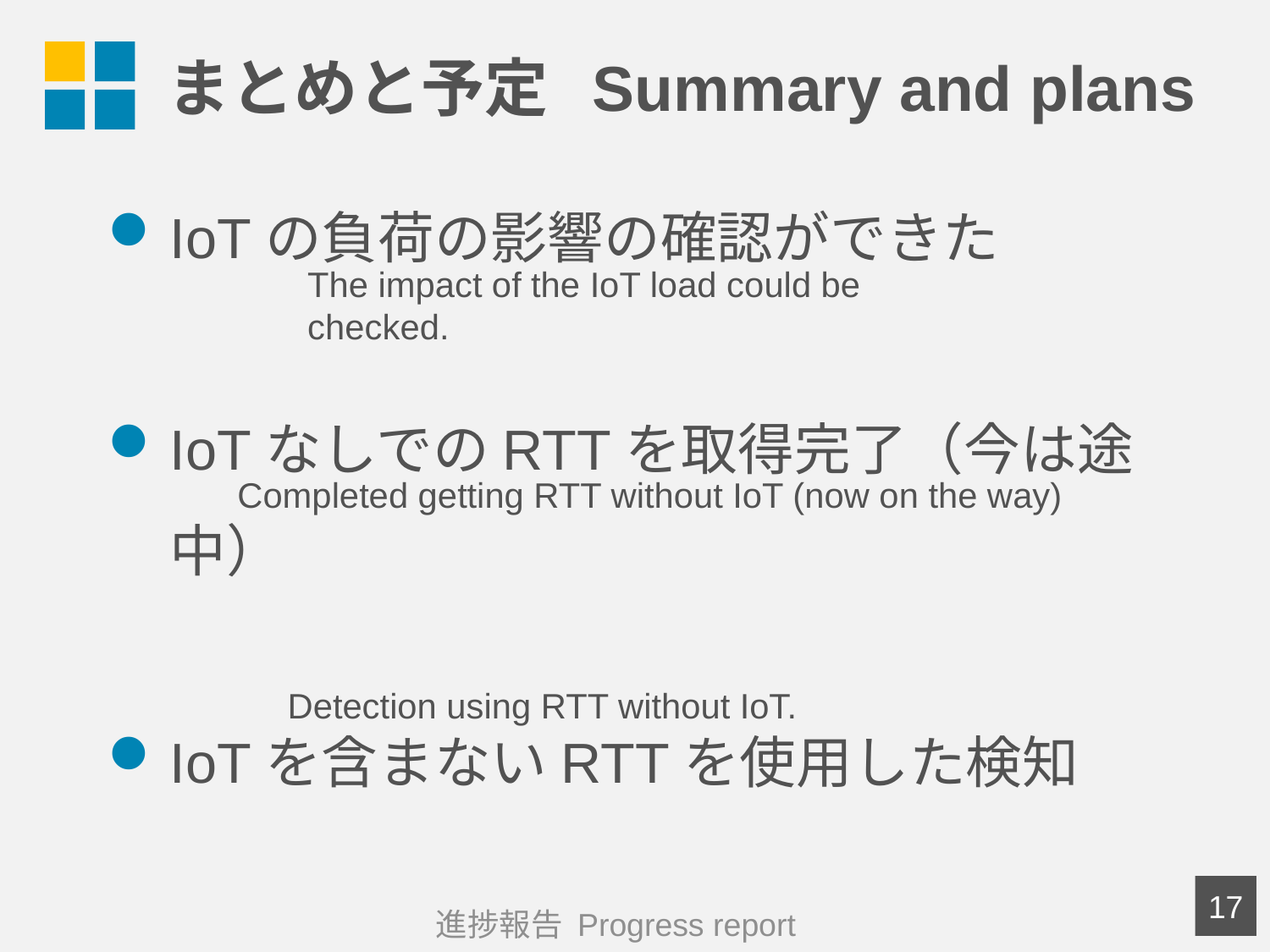

# まとめと予定  Summary and plans
IoTの負荷の影響の確認ができた

IoTなしでのRTTを取得完了（今は途中）

IoTを含まないRTTを使用した検知
The impact of the IoT load could be checked.
Completed getting RTT without IoT (now on the way)
Detection using RTT without IoT.
17
進捗報告 Progress report